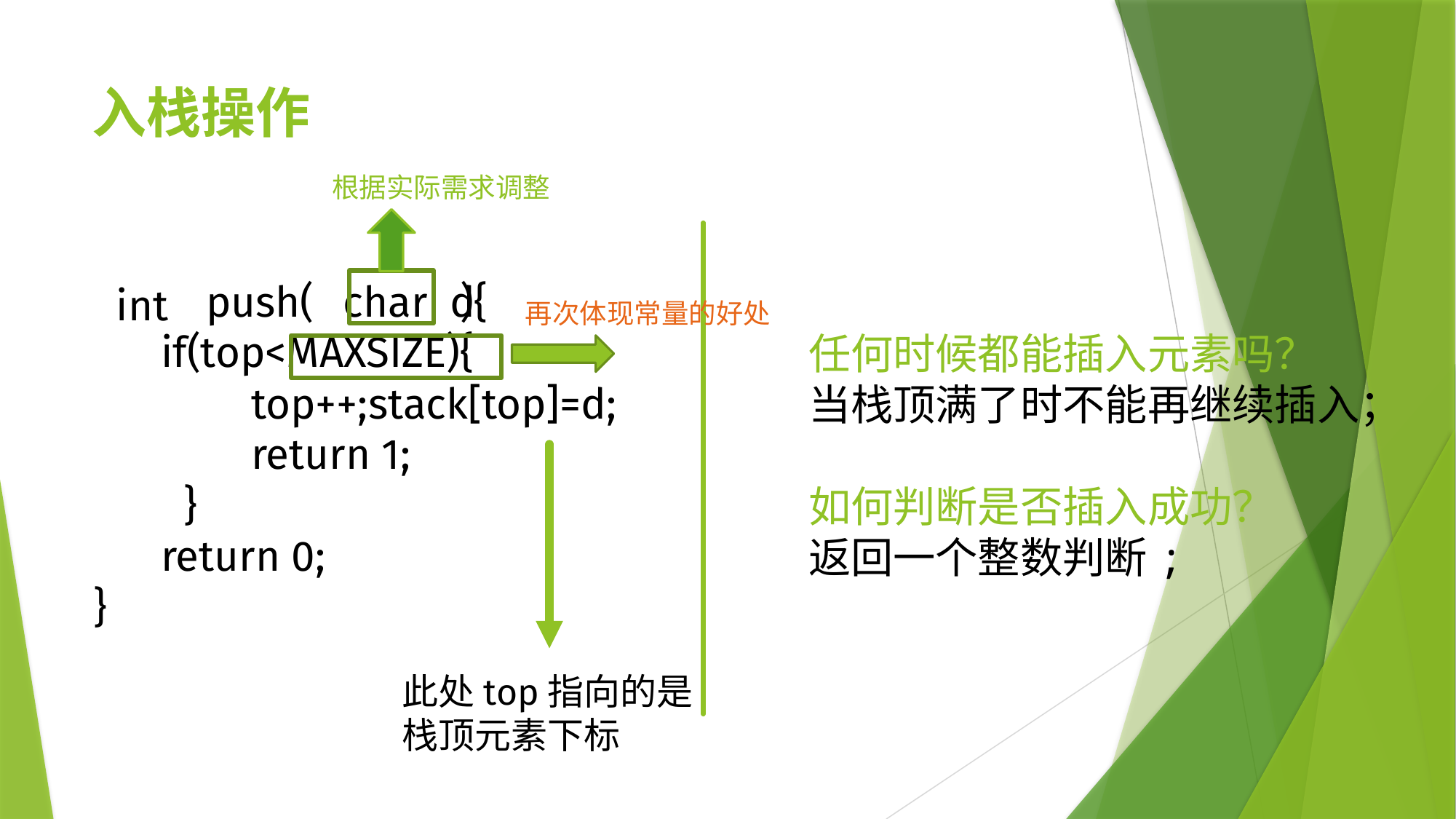

# 入栈操作
根据实际需求调整

          push(             ){
      if(top<MAXSIZE){
              top++;stack[top]=d;
              return 1;
        }
      return 0;
}

char  d
int
再次体现常量的好处

任何时候都能插入元素吗？
当栈顶满了时不能再继续插入；

如何判断是否插入成功？
返回一个整数判断;
此处top指向的是栈顶元素下标